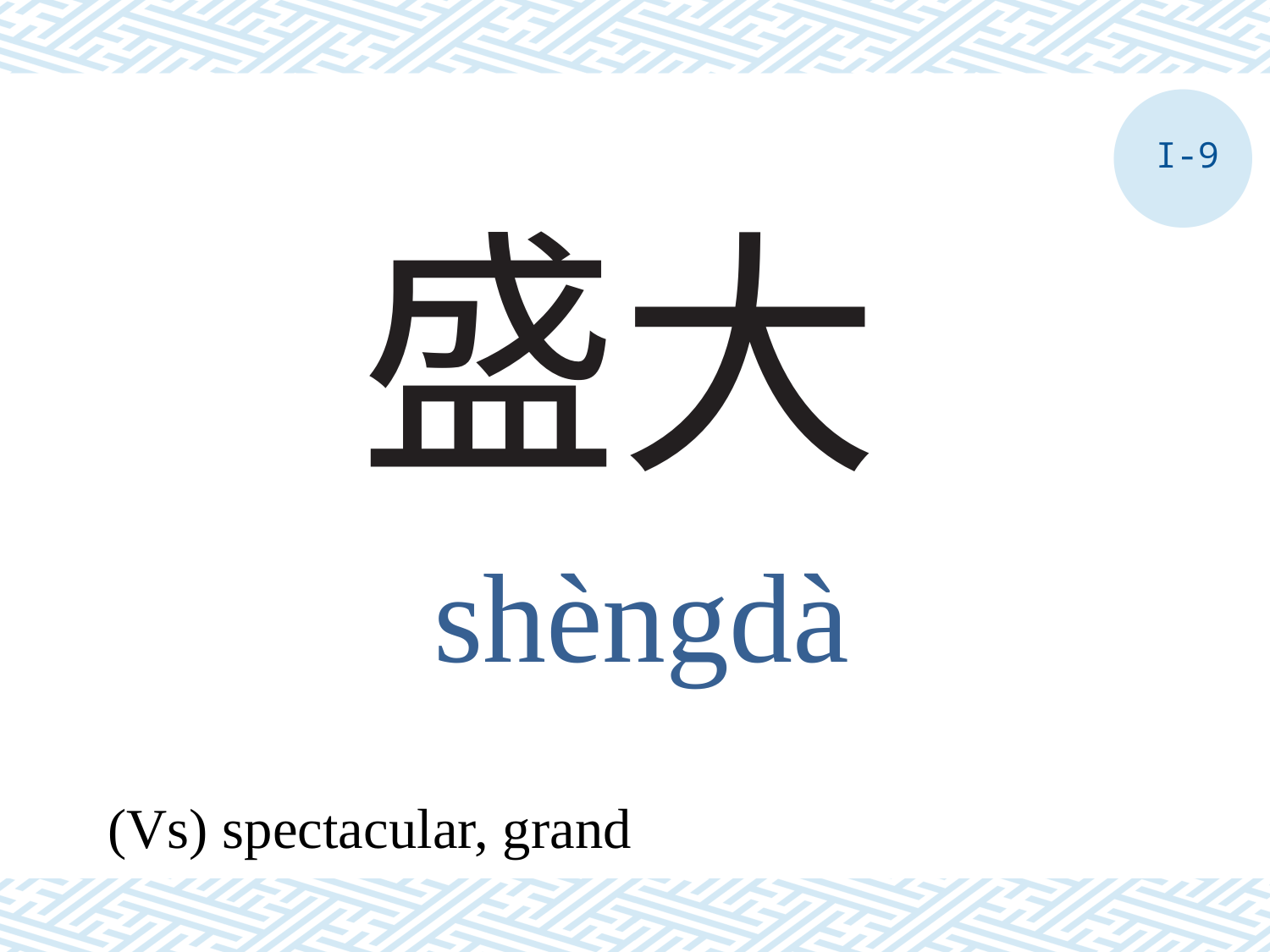

I-9

# 盛大
shèngdà
(Vs) spectacular, grand